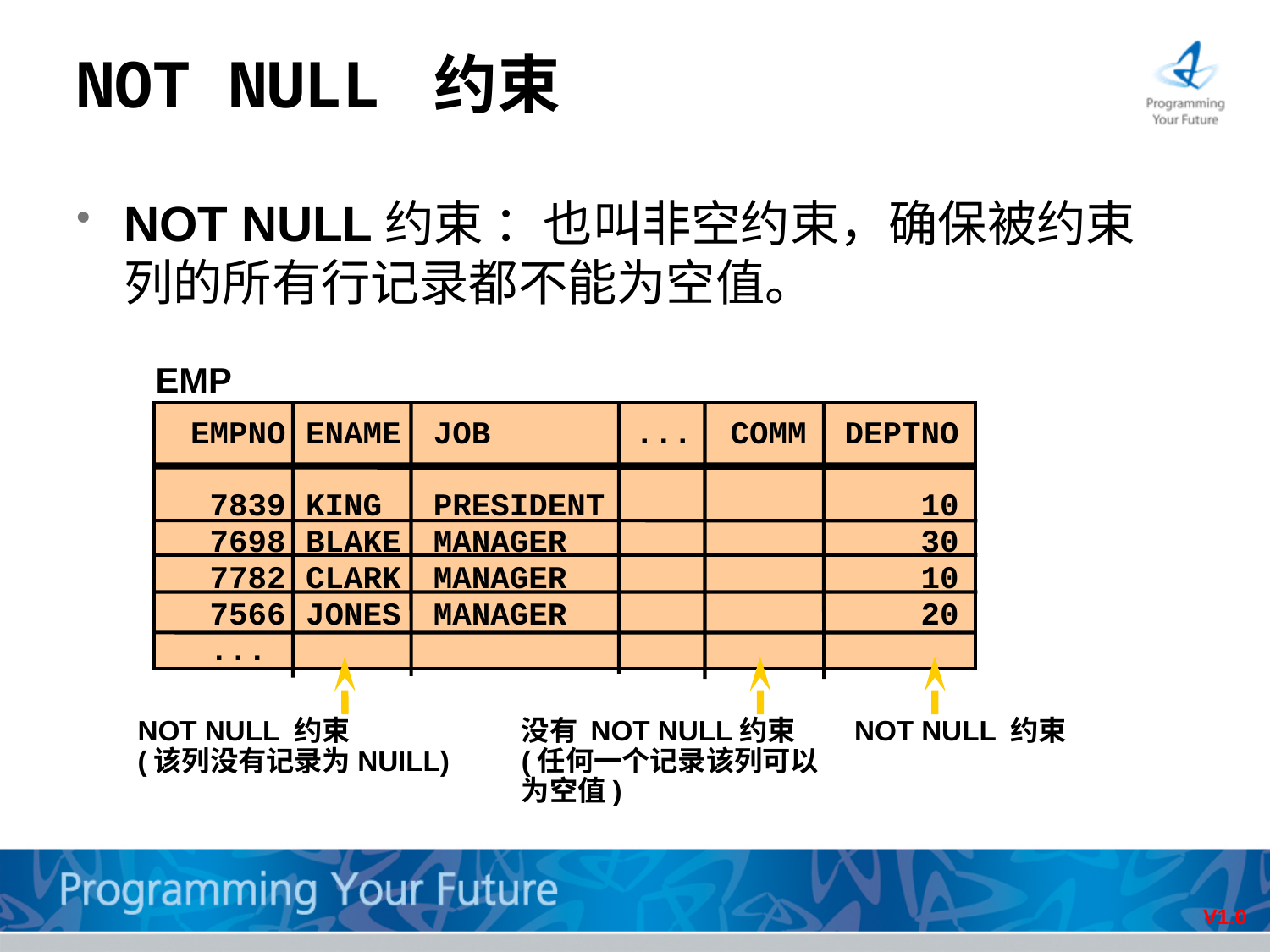

# NOT NULL 约束
NOT NULL约束 ：也叫非空约束，确保被约束列的所有行记录都不能为空值。

EMP

 EMPNO 	ENAME 	JOB		 ...  COMM  DEPTNO

  7839	KING	PRESIDENT		      10
  7698	BLAKE	MANAGER		      30
  7782	CLARK	MANAGER		      10
  7566	JONES	MANAGER		      20
  ...

NOT NULL 约束
(该列没有记录为NUILL)

没有 NOT NULL约束
(任何一个记录该列可以为空值)
NOT NULL 约束